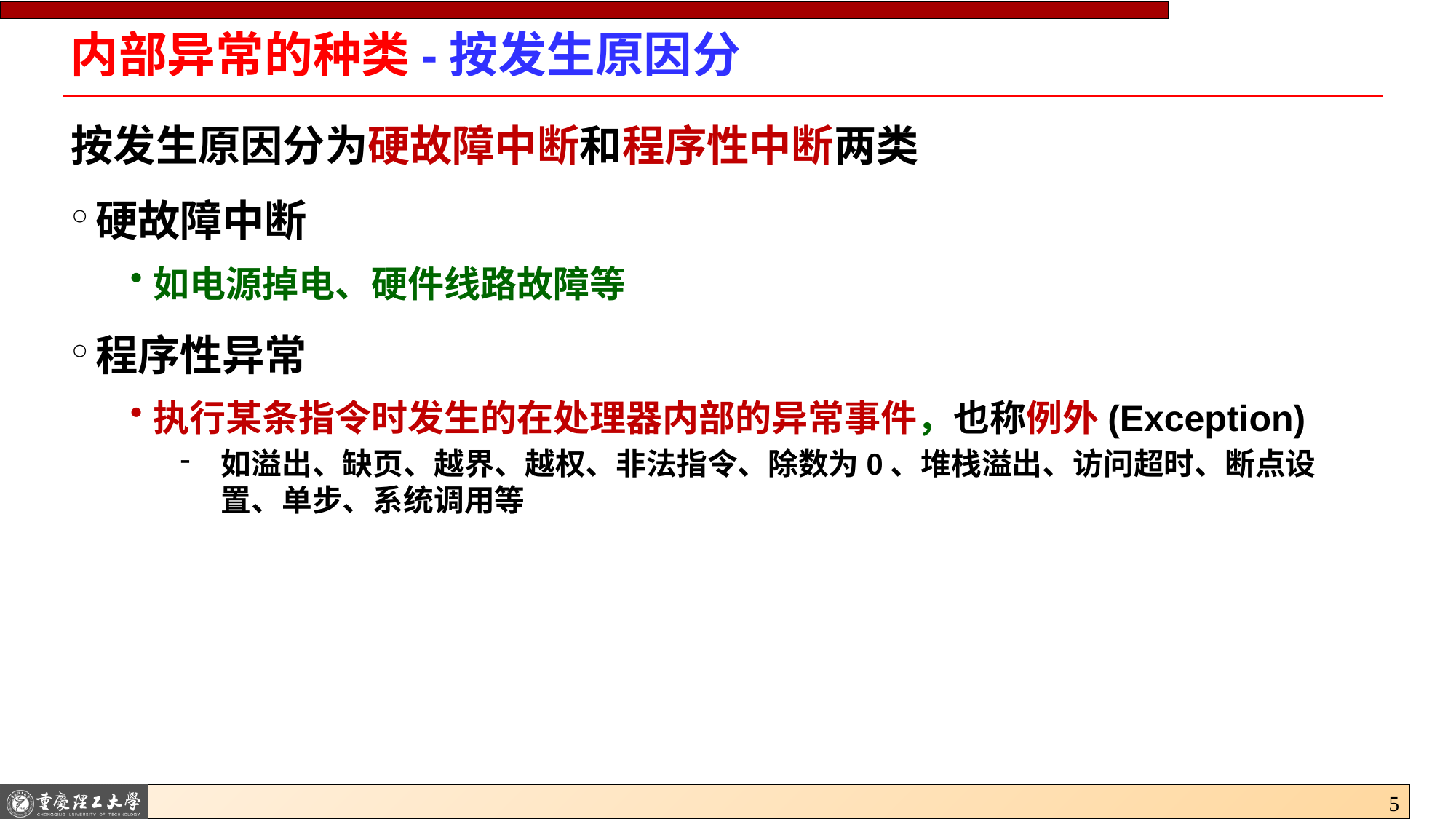

# 内部异常的种类-按发生原因分
按发生原因分为硬故障中断和程序性中断两类
硬故障中断
如电源掉电、硬件线路故障等
程序性异常
执行某条指令时发生的在处理器内部的异常事件，也称例外(Exception)
如溢出、缺页、越界、越权、非法指令、除数为0、堆栈溢出、访问超时、断点设置、单步、系统调用等